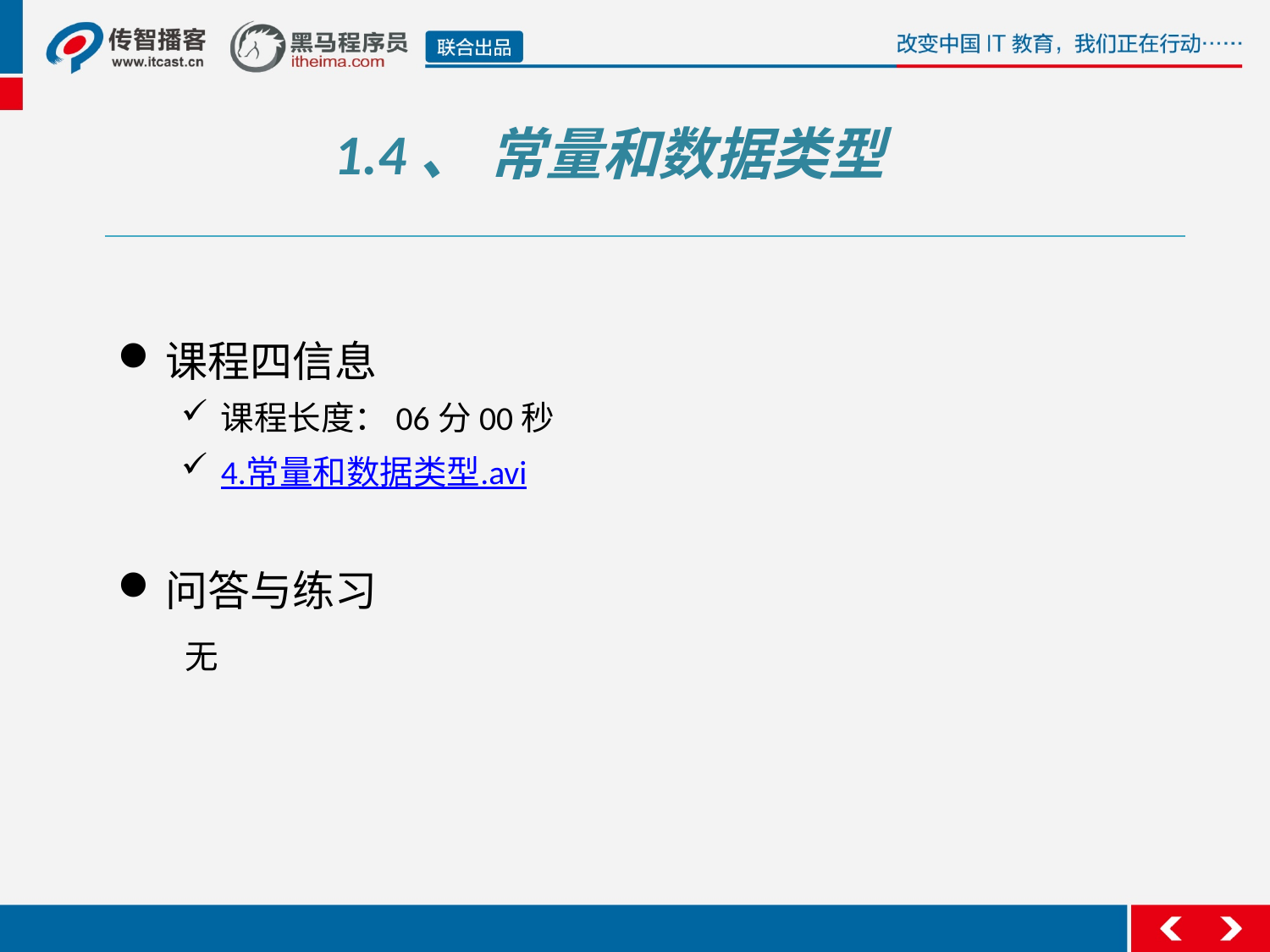

1.4、 常量和数据类型

课程四信息
课程长度：06分00秒
4.常量和数据类型.avi

问答与练习
      无